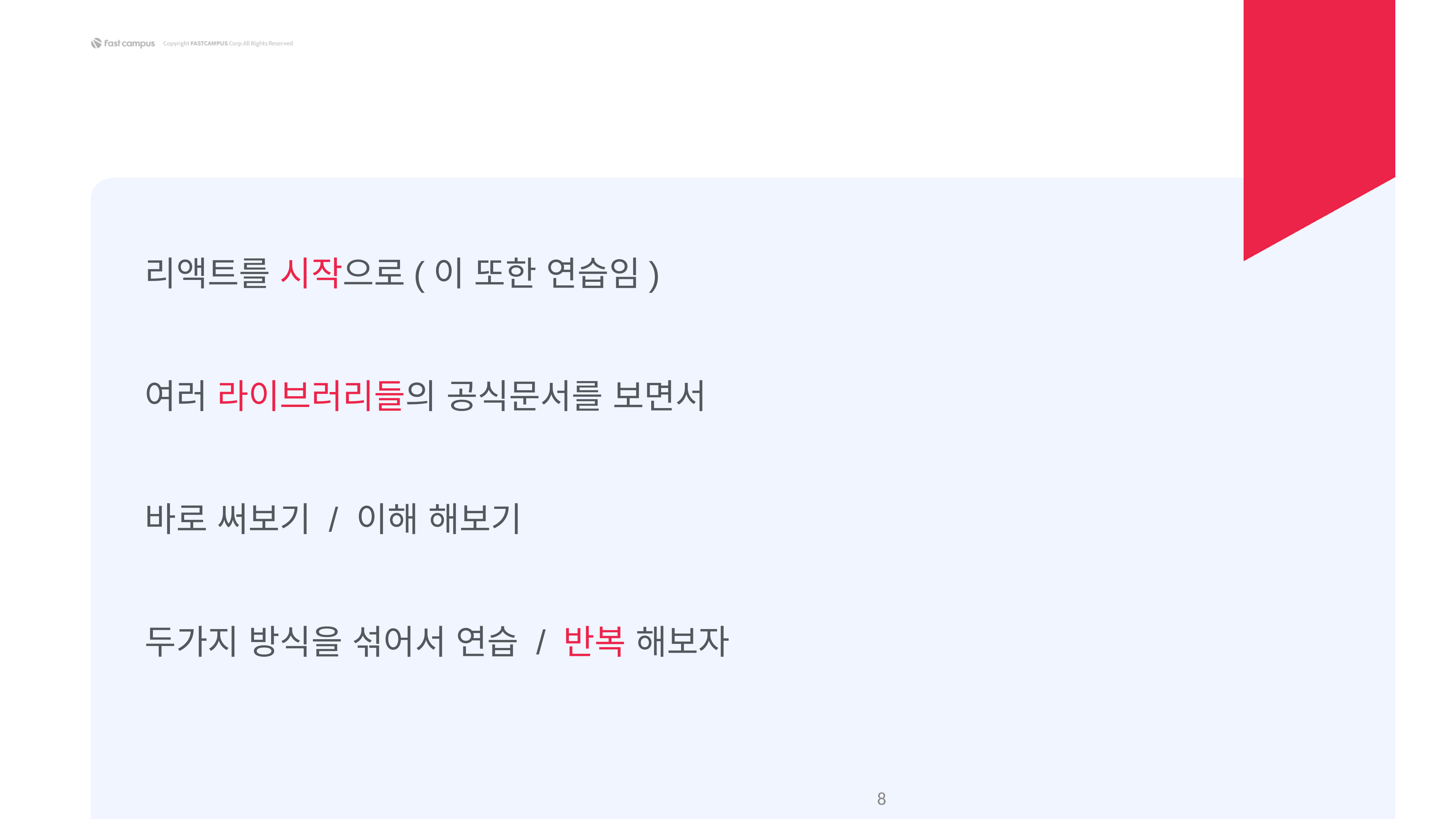

리액트를 시작으로(이 또한 연습임)

여러 라이브러리들의 공식문서를 보면서

바로 써보기 / 이해 해보기

두가지 방식을 섞어서 연습 / 반복 해보자
8